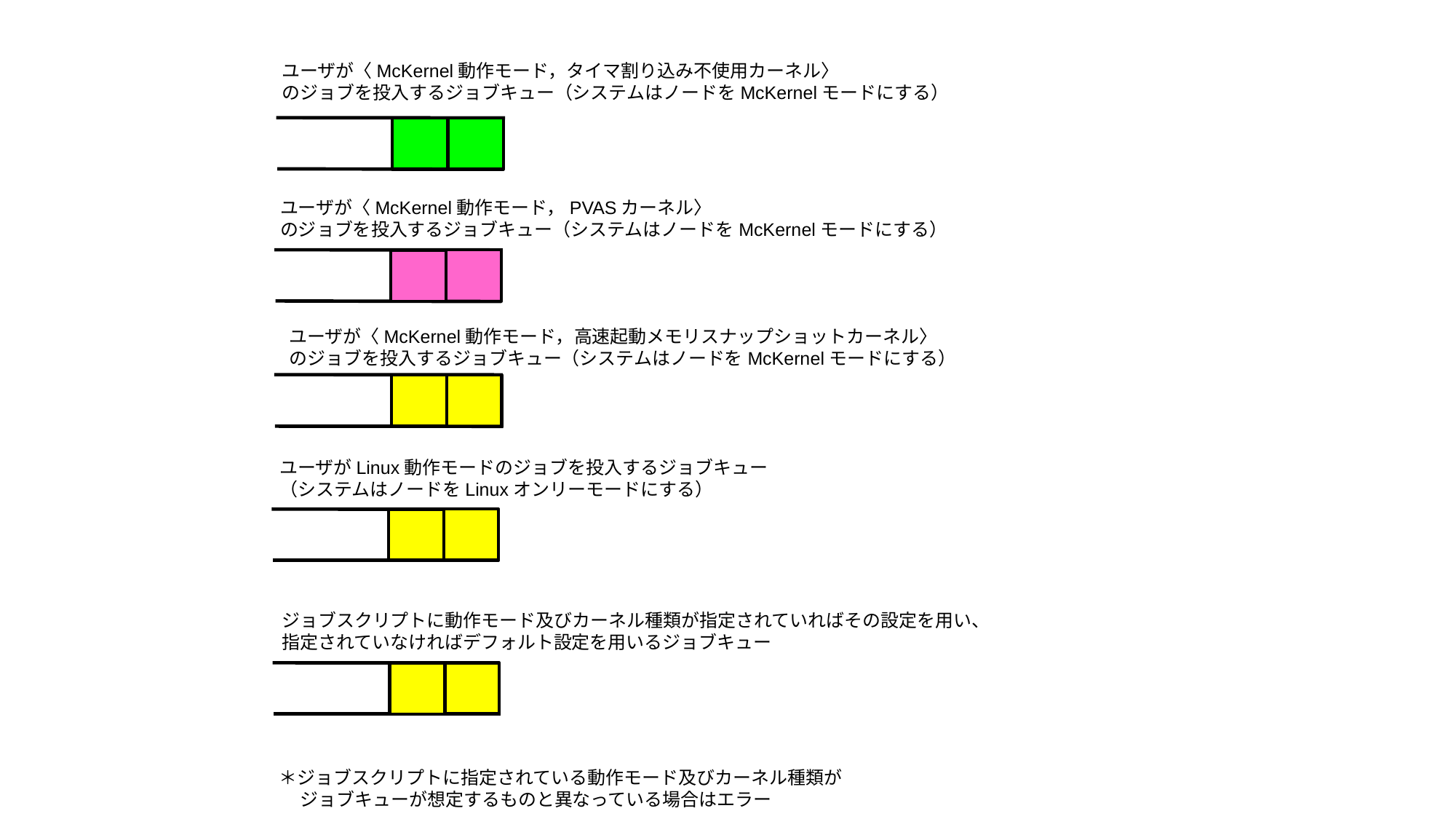

ユーザが〈McKernel動作モード，タイマ割り込み不使用カーネル〉
のジョブを投入するジョブキュー（システムはノードをMcKernelモードにする）

ユーザが〈McKernel動作モード，PVASカーネル〉
のジョブを投入するジョブキュー（システムはノードをMcKernelモードにする）

ユーザが〈McKernel動作モード，高速起動メモリスナップショットカーネル〉
のジョブを投入するジョブキュー（システムはノードをMcKernelモードにする）

ユーザがLinux動作モードのジョブを投入するジョブキュー
（システムはノードをLinuxオンリーモードにする）

ジョブスクリプトに動作モード及びカーネル種類が指定されていればその設定を用い、
指定されていなければデフォルト設定を用いるジョブキュー

＊ジョブスクリプトに指定されている動作モード及びカーネル種類が
ジョブキューが想定するものと異なっている場合はエラー